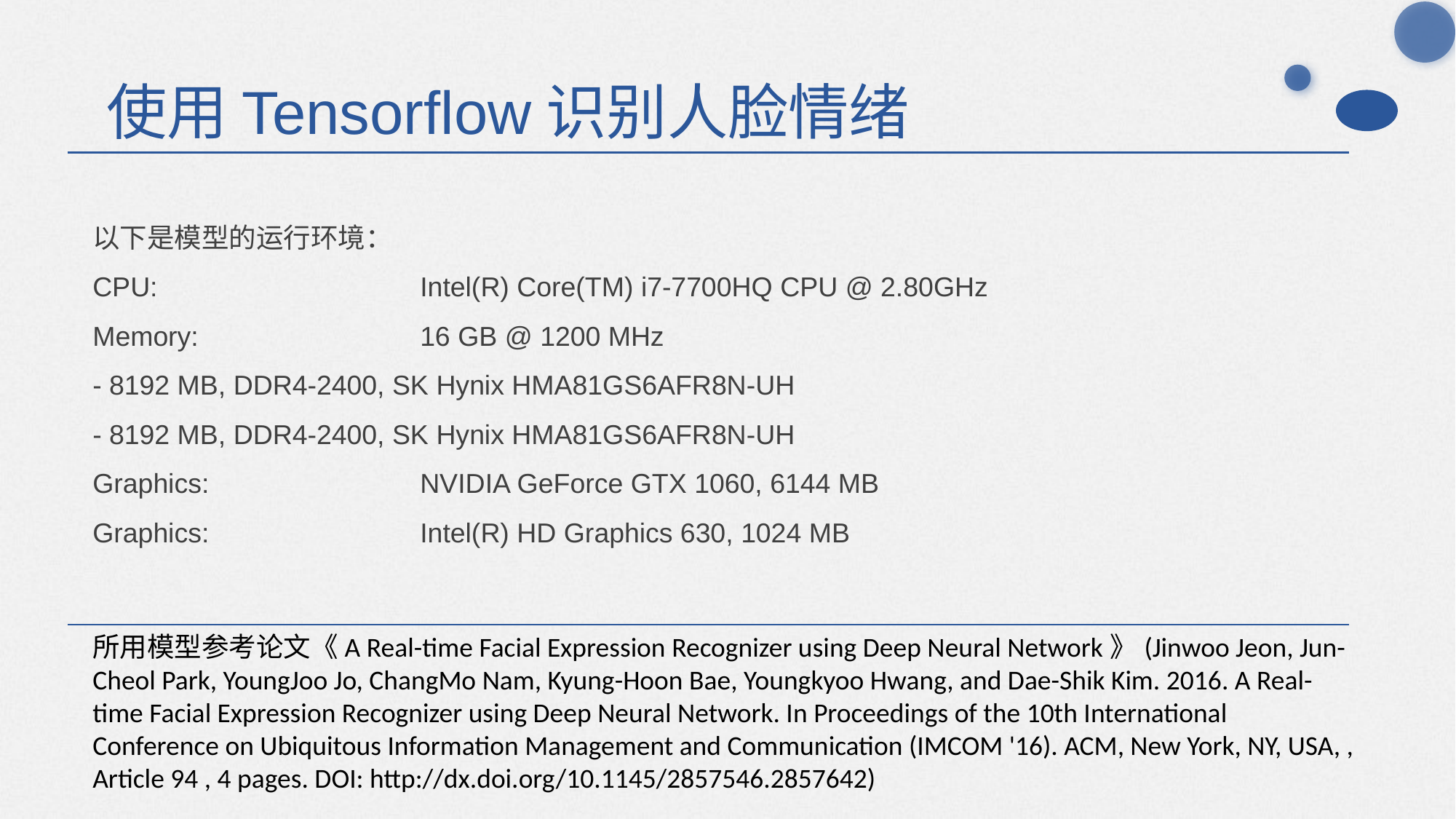

使用Tensorflow识别人脸情绪

以下是模型的运行环境：
CPU:			Intel(R) Core(TM) i7-7700HQ CPU @ 2.80GHz
Memory: 		16 GB @ 1200 MHz
- 8192 MB, DDR4-2400, SK Hynix HMA81GS6AFR8N-UH
- 8192 MB, DDR4-2400, SK Hynix HMA81GS6AFR8N-UH
Graphics: 		NVIDIA GeForce GTX 1060, 6144 MB
Graphics: 		Intel(R) HD Graphics 630, 1024 MB
所用模型参考论文《A Real-time Facial Expression Recognizer using Deep Neural Network》(Jinwoo Jeon, Jun-Cheol Park, YoungJoo Jo, ChangMo Nam, Kyung-Hoon Bae, Youngkyoo Hwang, and Dae-Shik Kim. 2016. A Real-time Facial Expression Recognizer using Deep Neural Network. In Proceedings of the 10th International Conference on Ubiquitous Information Management and Communication (IMCOM '16). ACM, New York, NY, USA, , Article 94 , 4 pages. DOI: http://dx.doi.org/10.1145/2857546.2857642)